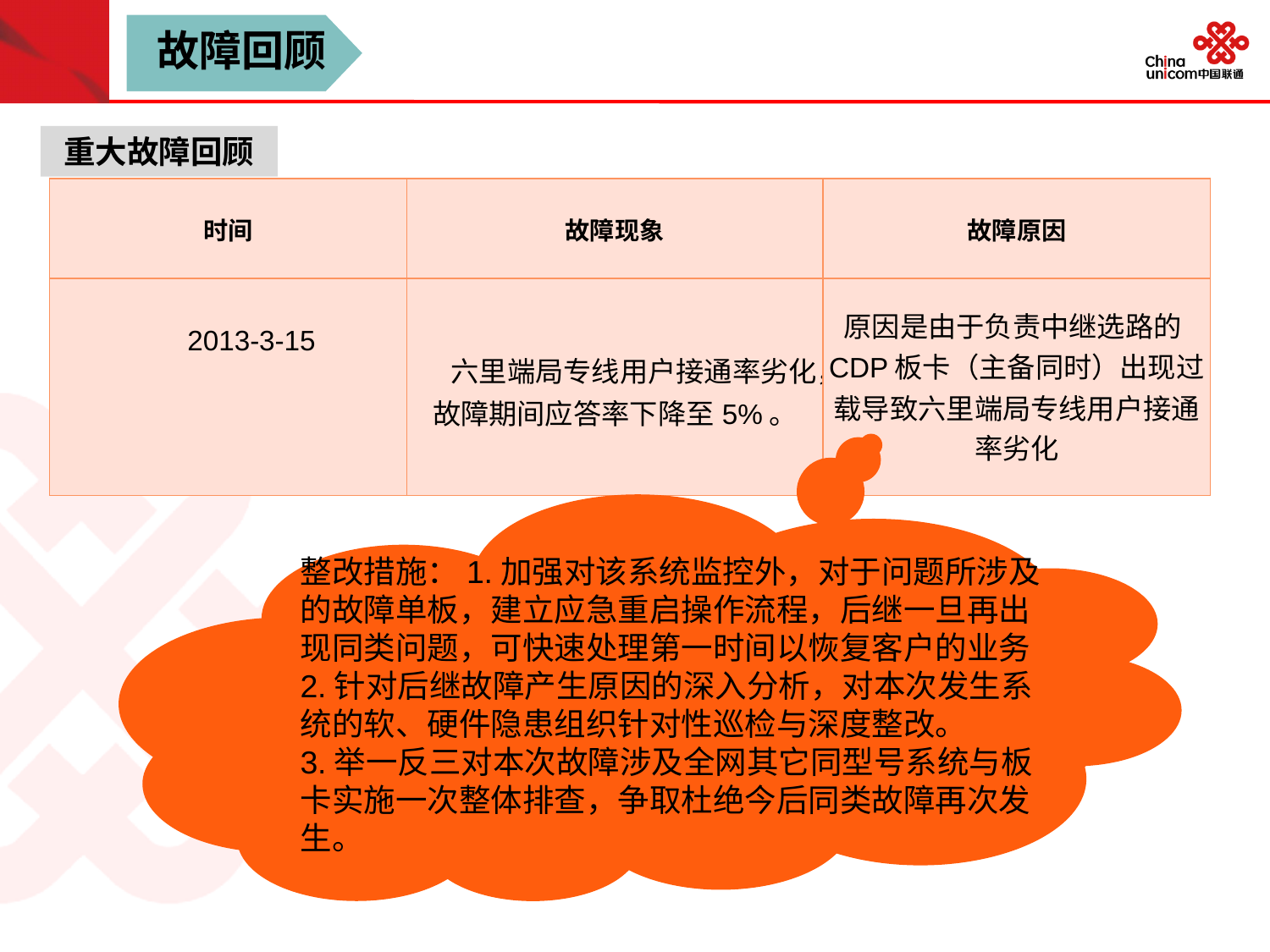

故障回顾
重大故障回顾
| 时间 | 故障现象 | 故障原因 |
| --- | --- | --- |
| 2013-3-15 | 六里端局专线用户接通率劣化，故障期间应答率下降至5%。 | 原因是由于负责中继选路的CDP板卡（主备同时）出现过载导致六里端局专线用户接通率劣化 |

整改措施：1.加强对该系统监控外，对于问题所涉及的故障单板，建立应急重启操作流程，后继一旦再出现同类问题，可快速处理第一时间以恢复客户的业务
2.针对后继故障产生原因的深入分析，对本次发生系统的软、硬件隐患组织针对性巡检与深度整改。
3.举一反三对本次故障涉及全网其它同型号系统与板卡实施一次整体排查，争取杜绝今后同类故障再次发生。